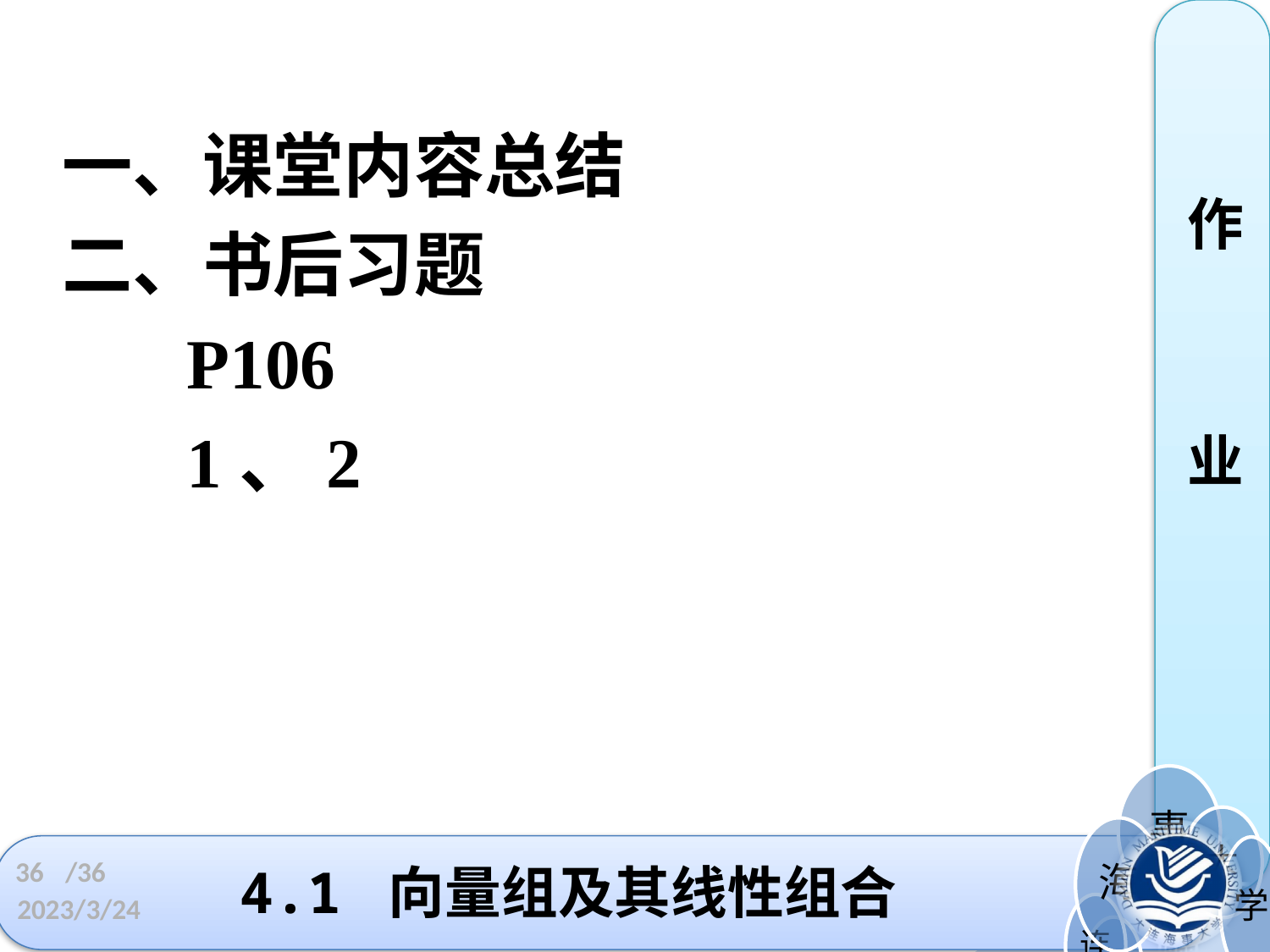

一、课堂内容总结
 二、书后习题
         P106
         1、2

作

业
36
/36
# 4.1 向量组及其线性组合
2023/3/24